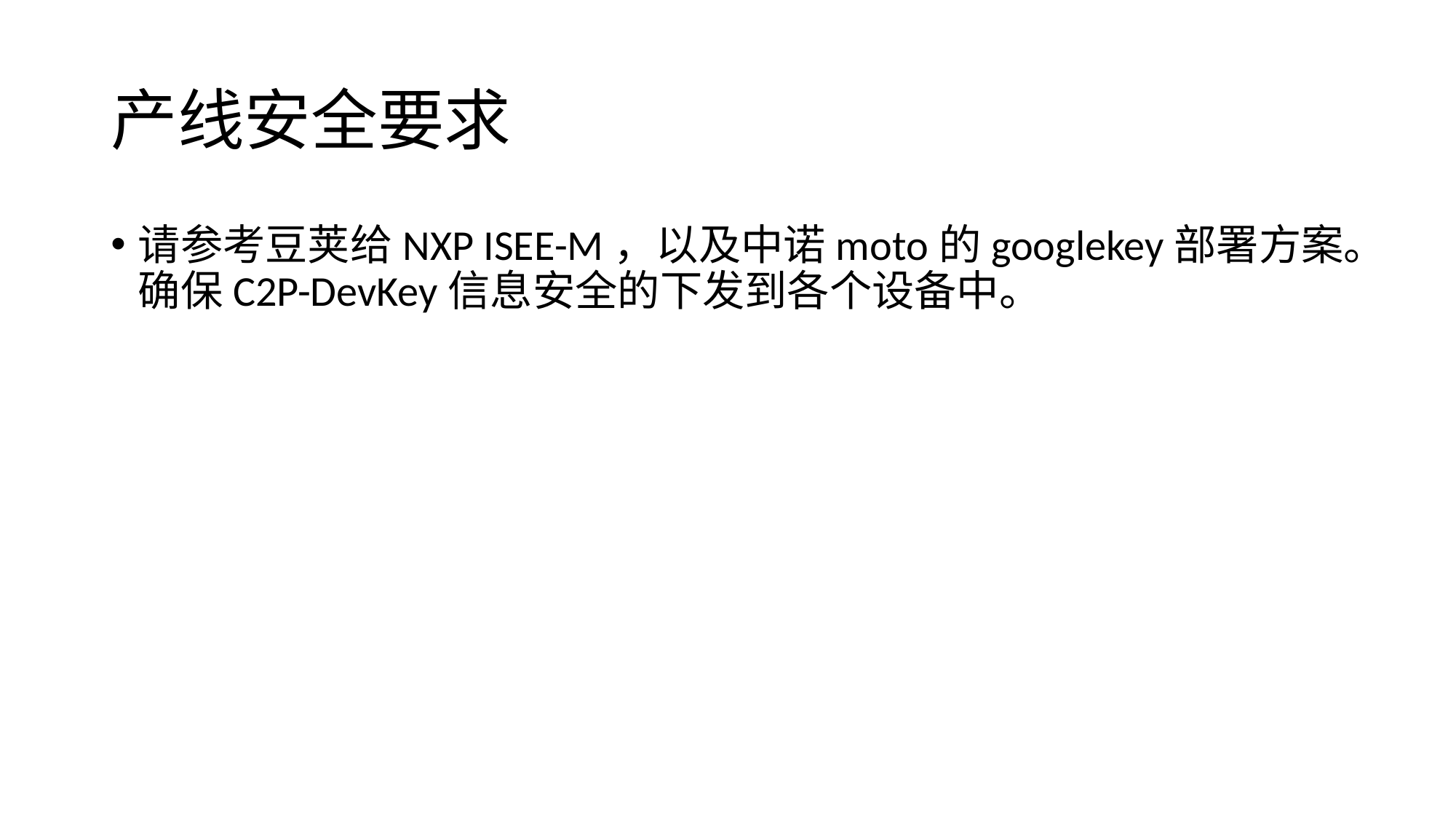

# 产线安全要求
请参考豆荚给NXP ISEE-M，以及中诺moto的googlekey部署方案。确保C2P-DevKey信息安全的下发到各个设备中。